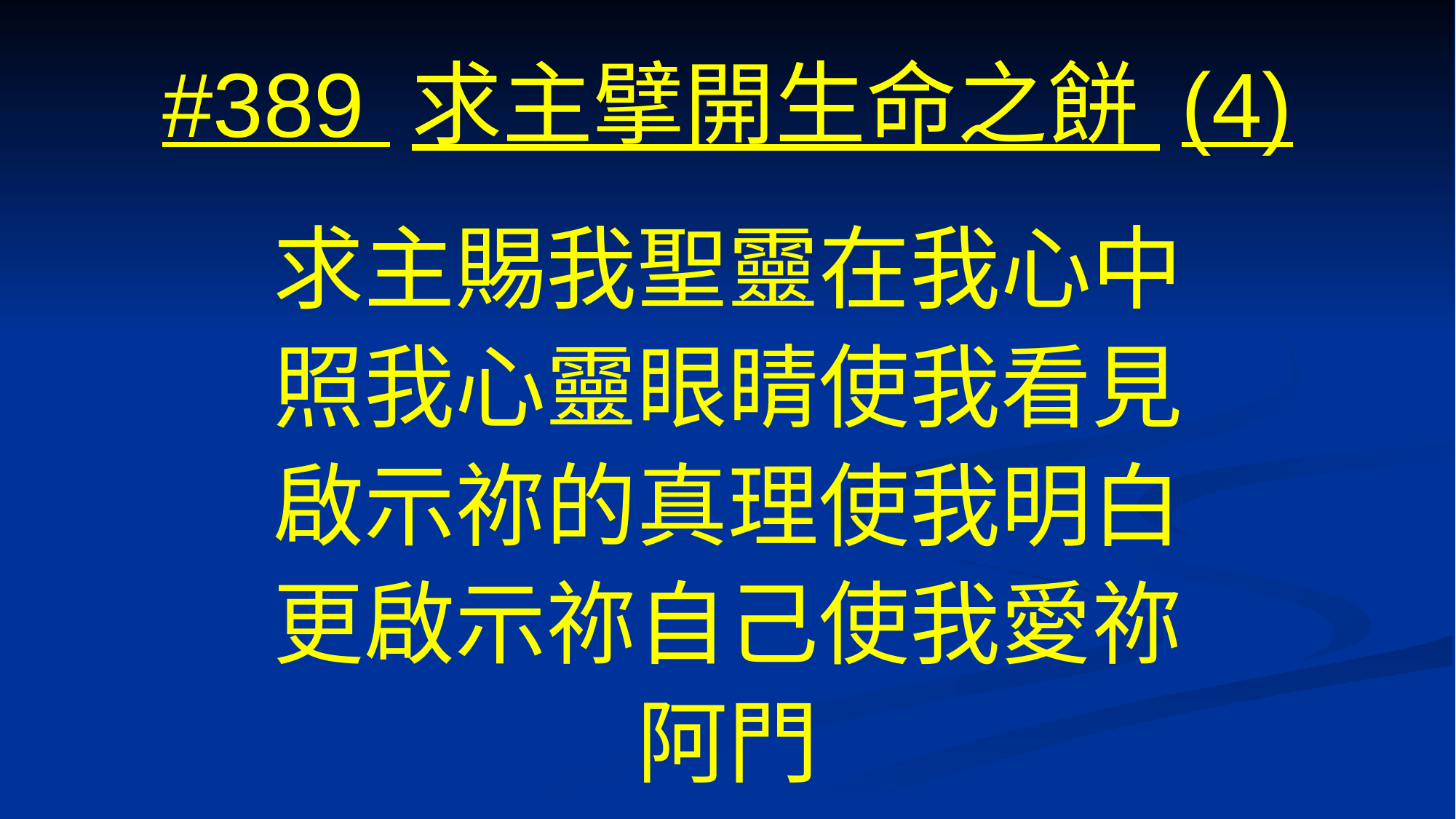

# #389 求主擘開生命之餅 (4)
求主賜我聖靈在我心中
照我心靈眼睛使我看見
啟示祢的真理使我明白
更啟示祢自己使我愛祢
阿門